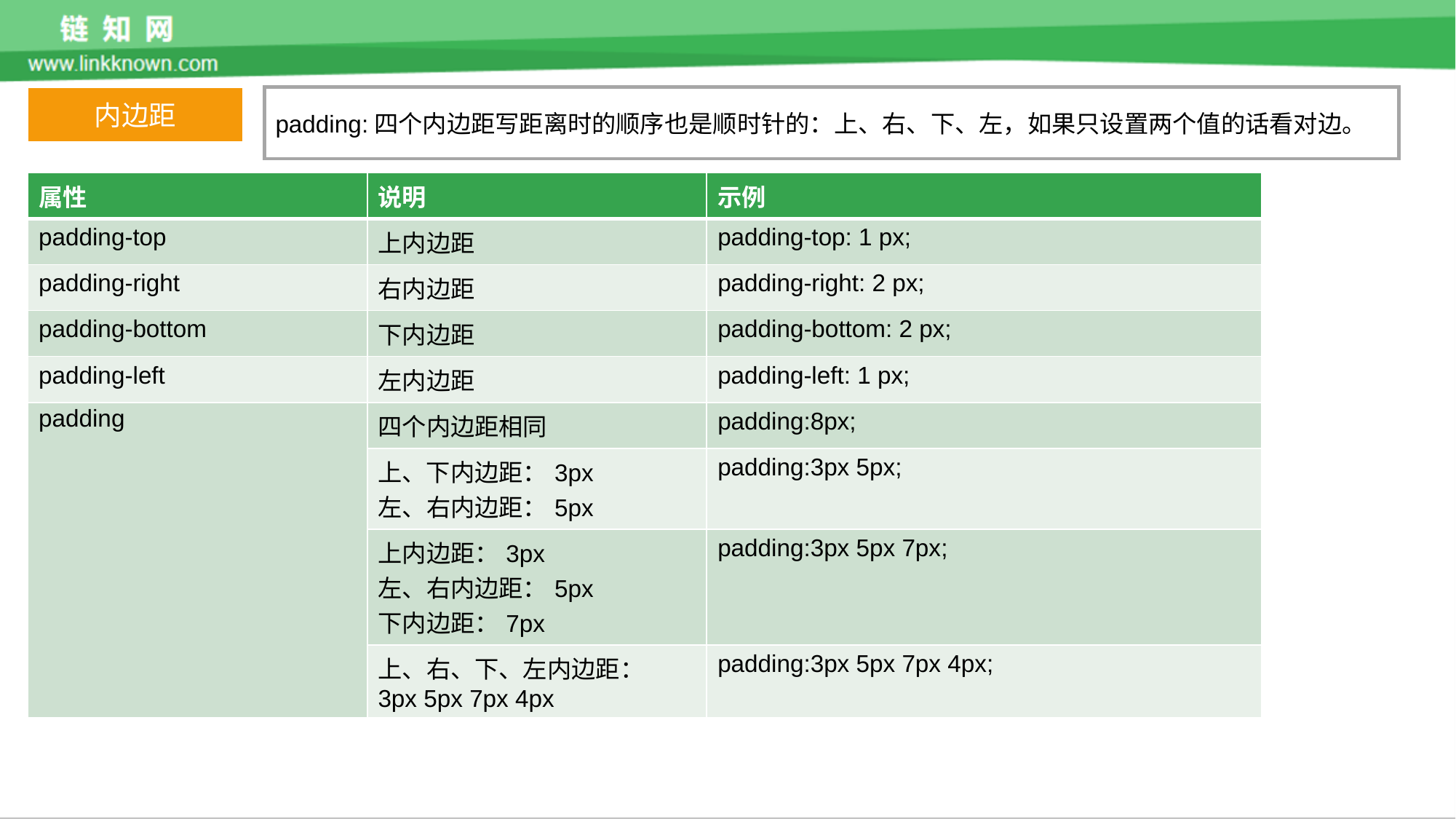

内边距
padding:四个内边距写距离时的顺序也是顺时针的：上、右、下、左，如果只设置两个值的话看对边。
| 属性 | 说明 | 示例 |
| --- | --- | --- |
| padding-top | 上内边距 | padding-top: 1 px; |
| padding-right | 右内边距 | padding-right: 2 px; |
| padding-bottom | 下内边距 | padding-bottom: 2 px; |
| padding-left | 左内边距 | padding-left: 1 px; |
| padding | 四个内边距相同 | padding:8px; |
|  | 上、下内边距：3px 左、右内边距：5px | padding:3px 5px; |
|  | 上内边距：3px 左、右内边距：5px 下内边距：7px | padding:3px 5px 7px; |
|  | 上、右、下、左内边距： 3px 5px 7px 4px | padding:3px 5px 7px 4px; |